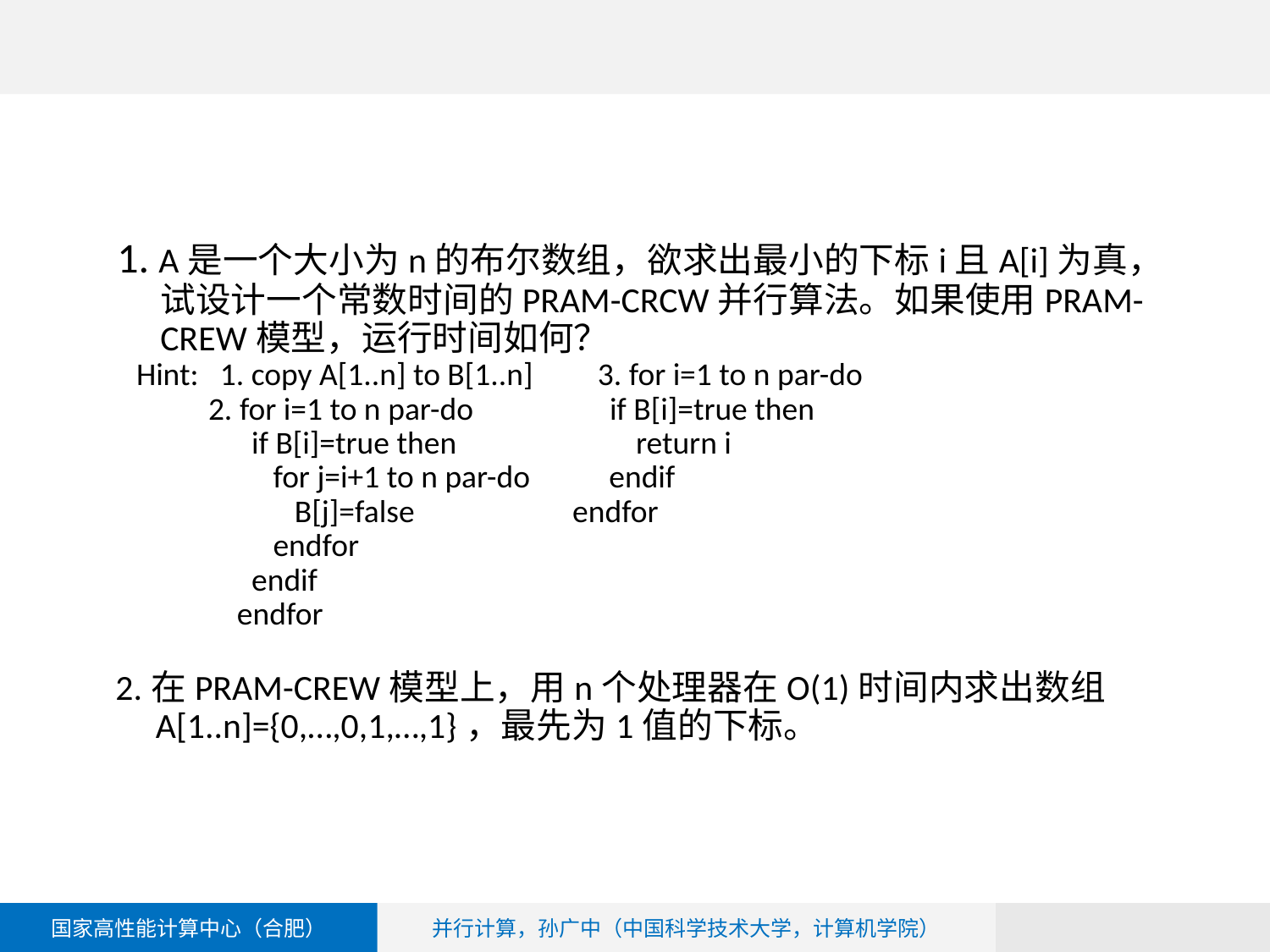

1. A是一个大小为n的布尔数组，欲求出最小的下标i且A[i]为真，试设计一个常数时间的PRAM-CRCW并行算法。如果使用PRAM-CREW模型，运行时间如何？
    Hint:   1. copy A[1..n] to B[1..n]         3. for i=1 to n par-do
              2. for i=1 to n par-do                   if B[i]=true then
                    if B[i]=true then                         return i
                       for j=i+1 to n par-do           endif
                          B[j]=false                      endfor
                       endfor
                    endif
                  endfor

 2.在PRAM-CREW模型上，用n个处理器在O(1)时间内求出数组
      A[1..n]={0,…,0,1,…,1}，最先为1值的下标。

21